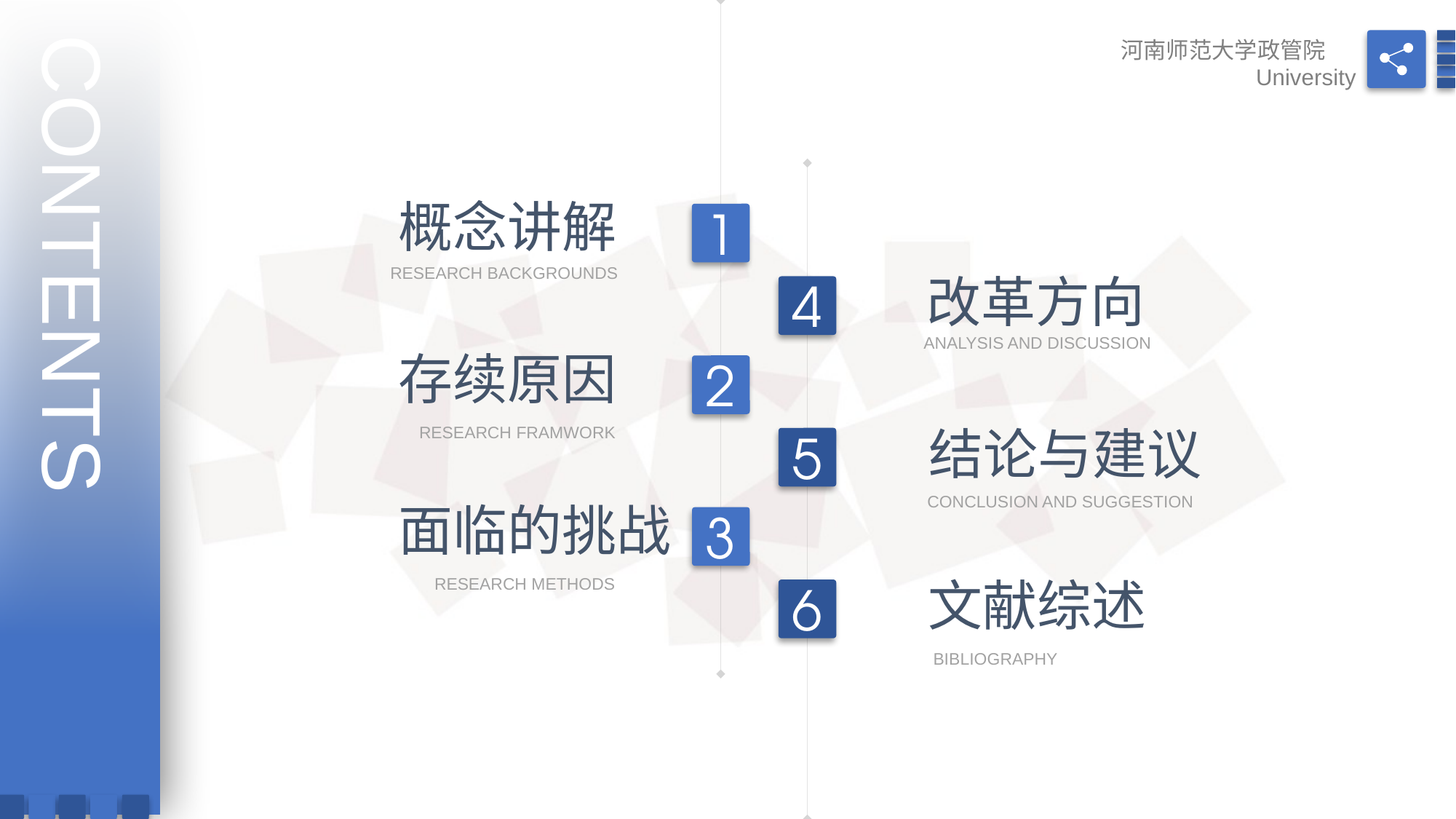

CONTENTS
河南师范大学政管院
University

概念讲解
1
RESEARCH BACKGROUNDS
改革方向
4

ANALYSIS AND DISCUSSION
存续原因
2
结论与建议
RESEARCH FRAMWORK
5
CONCLUSION AND SUGGESTION
面临的挑战
3
文献综述
RESEARCH METHODS
6
BIBLIOGRAPHY